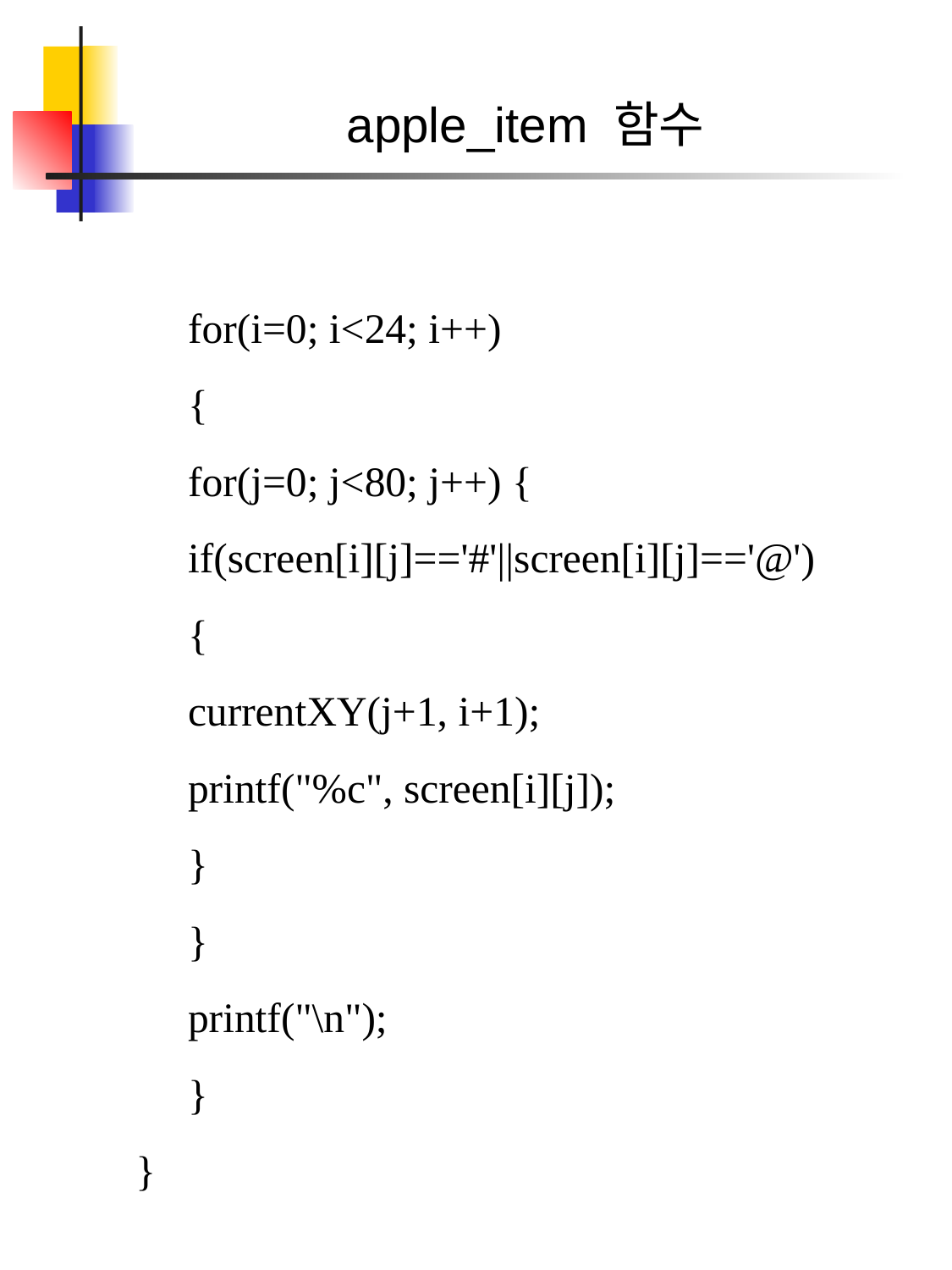

# apple_item 함수

	for(i=0; i<24; i++)
	{
		for(j=0; j<80; j++) {
			if(screen[i][j]=='#'||screen[i][j]=='@')
			{
				currentXY(j+1, i+1);
				printf("%c", screen[i][j]);
			}
		}
		printf("\n");
	}
}